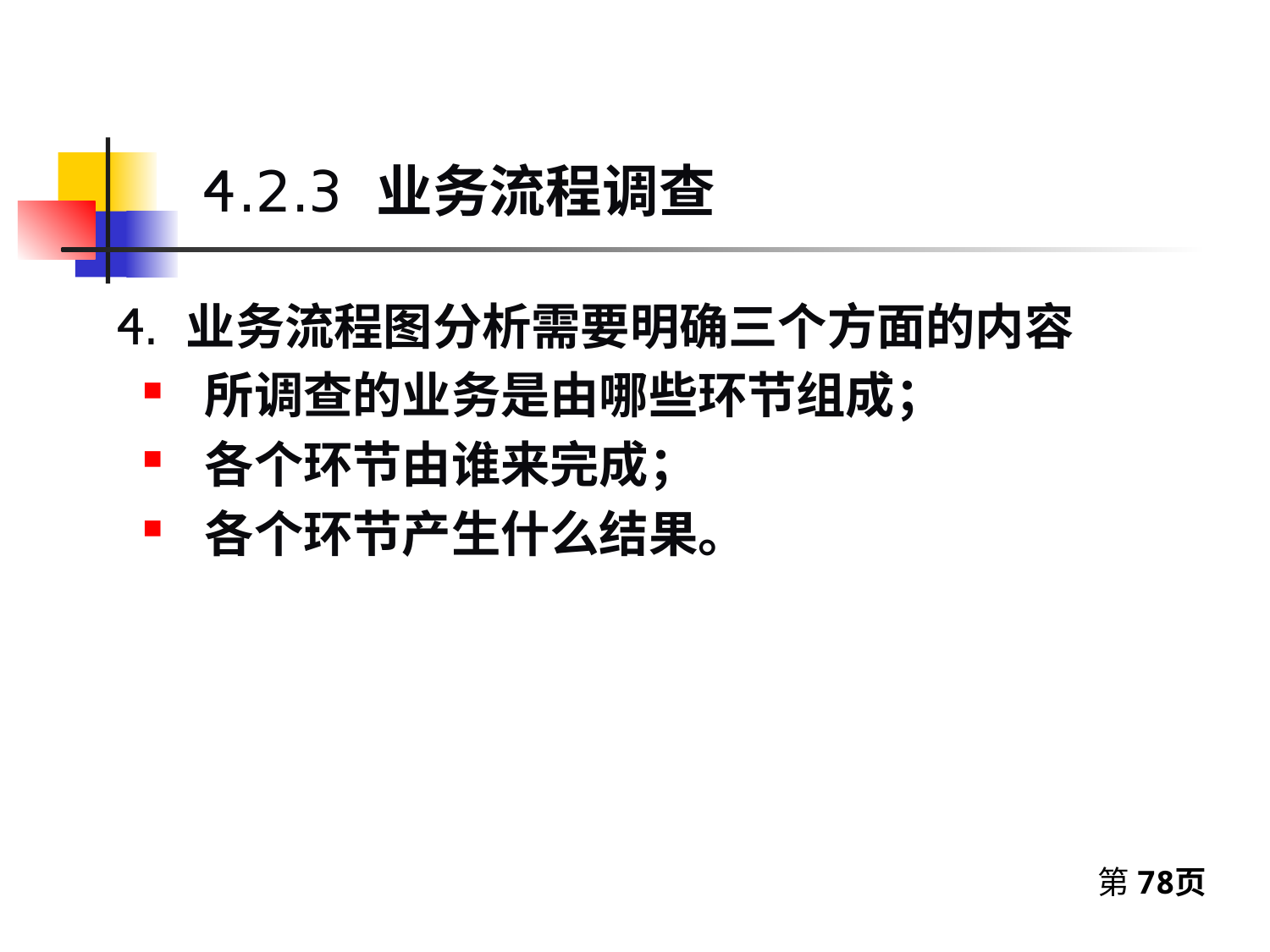

4.2.3 业务流程调查
4. 业务流程图分析需要明确三个方面的内容
所调查的业务是由哪些环节组成；
各个环节由谁来完成；
各个环节产生什么结果。